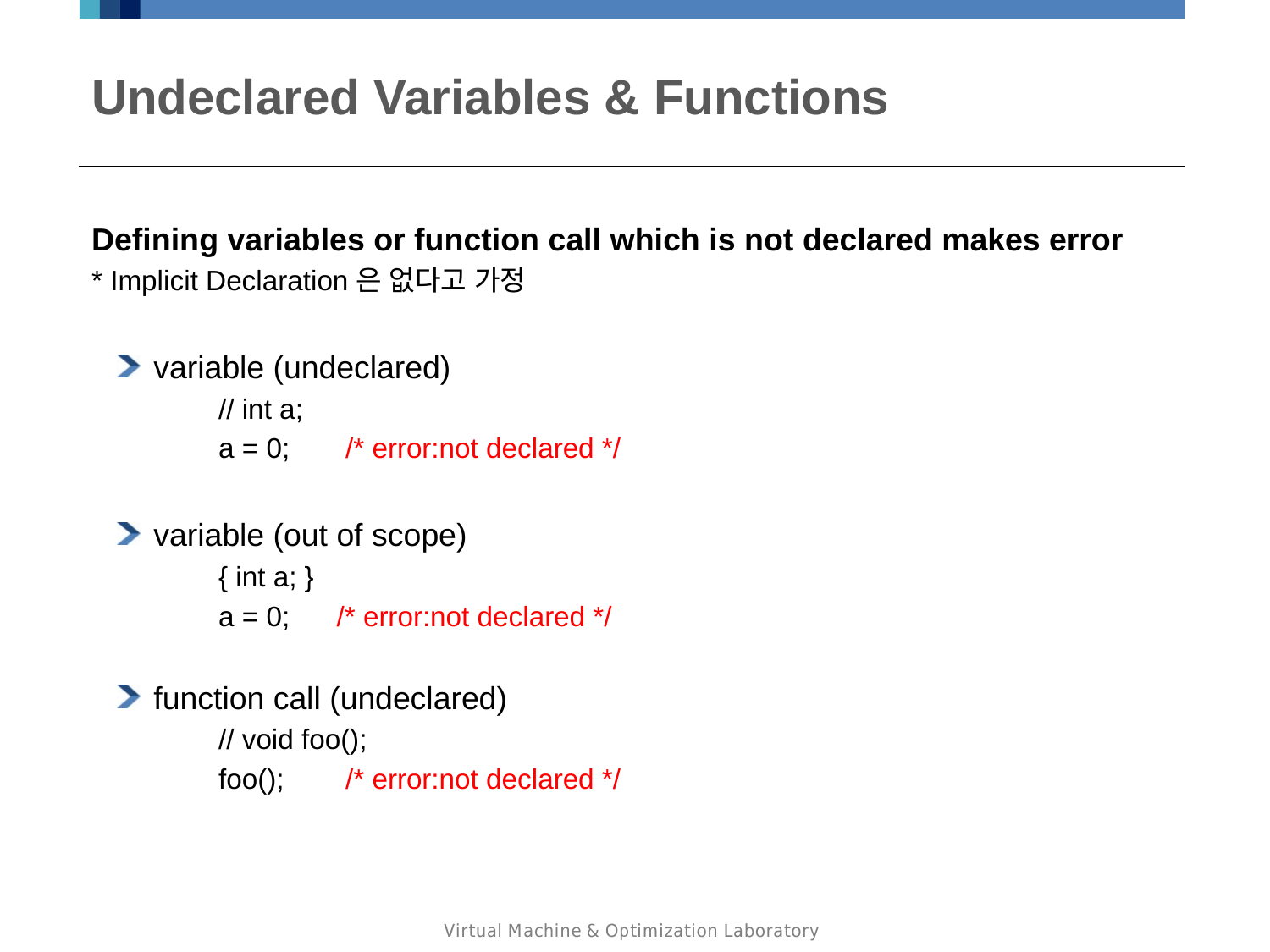

# Undeclared Variables & Functions
Defining variables or function call which is not declared makes error
* Implicit Declaration은 없다고 가정

variable (undeclared)
// int a;
a = 0;	/* error:not declared */

variable (out of scope)
{ int a; }
a = 0;      /* error:not declared */

function call (undeclared)
// void foo();
foo();	/* error:not declared */